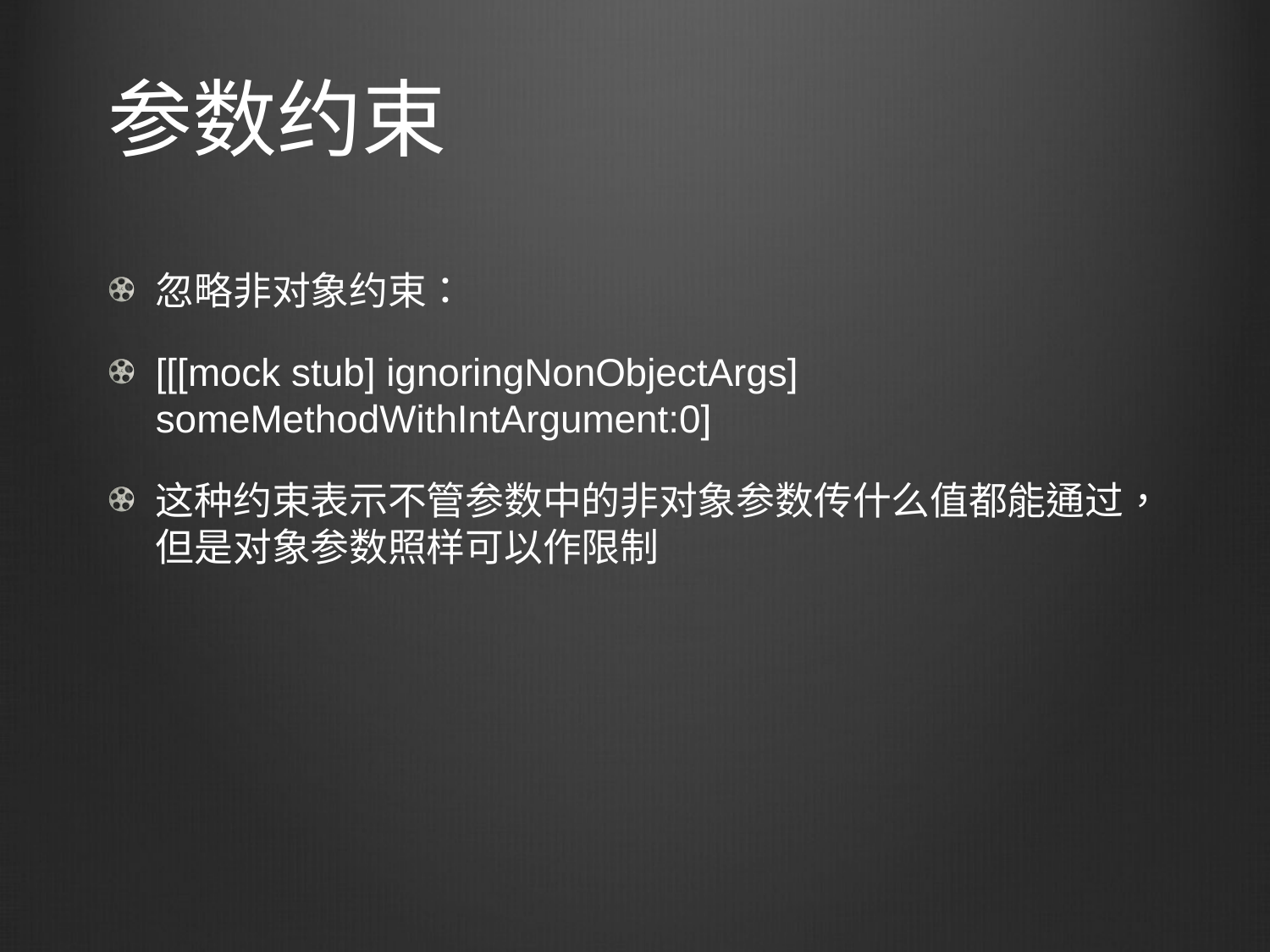

# 参数约束
忽略非对象约束：
[[[mock stub] ignoringNonObjectArgs] someMethodWithIntArgument:0]
这种约束表示不管参数中的非对象参数传什么值都能通过，但是对象参数照样可以作限制